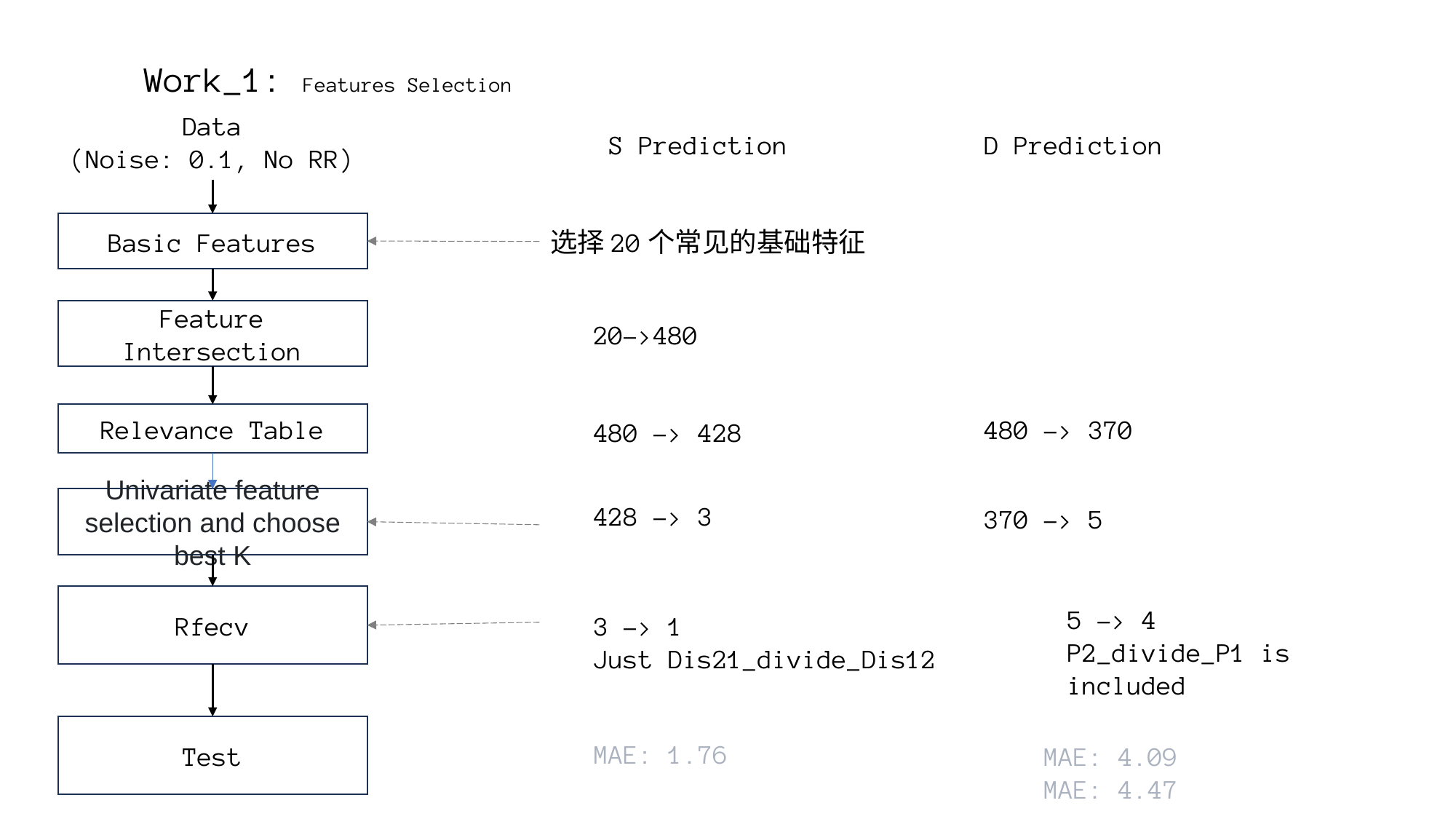

Work_1: Features Selection
Data
(Noise: 0.1, No RR)
S Prediction
D Prediction
Basic Features
选择20个常见的基础特征
Feature Intersection
20->480
Relevance Table
480 -> 370
480 -> 428
Univariate feature selection and choose best K
428 -> 3
370 -> 5
Rfecv
5 -> 4 P2_divide_P1 is included
3 -> 1
Just Dis21_divide_Dis12
Test
MAE: 1.76
MAE: 4.09
MAE: 4.47